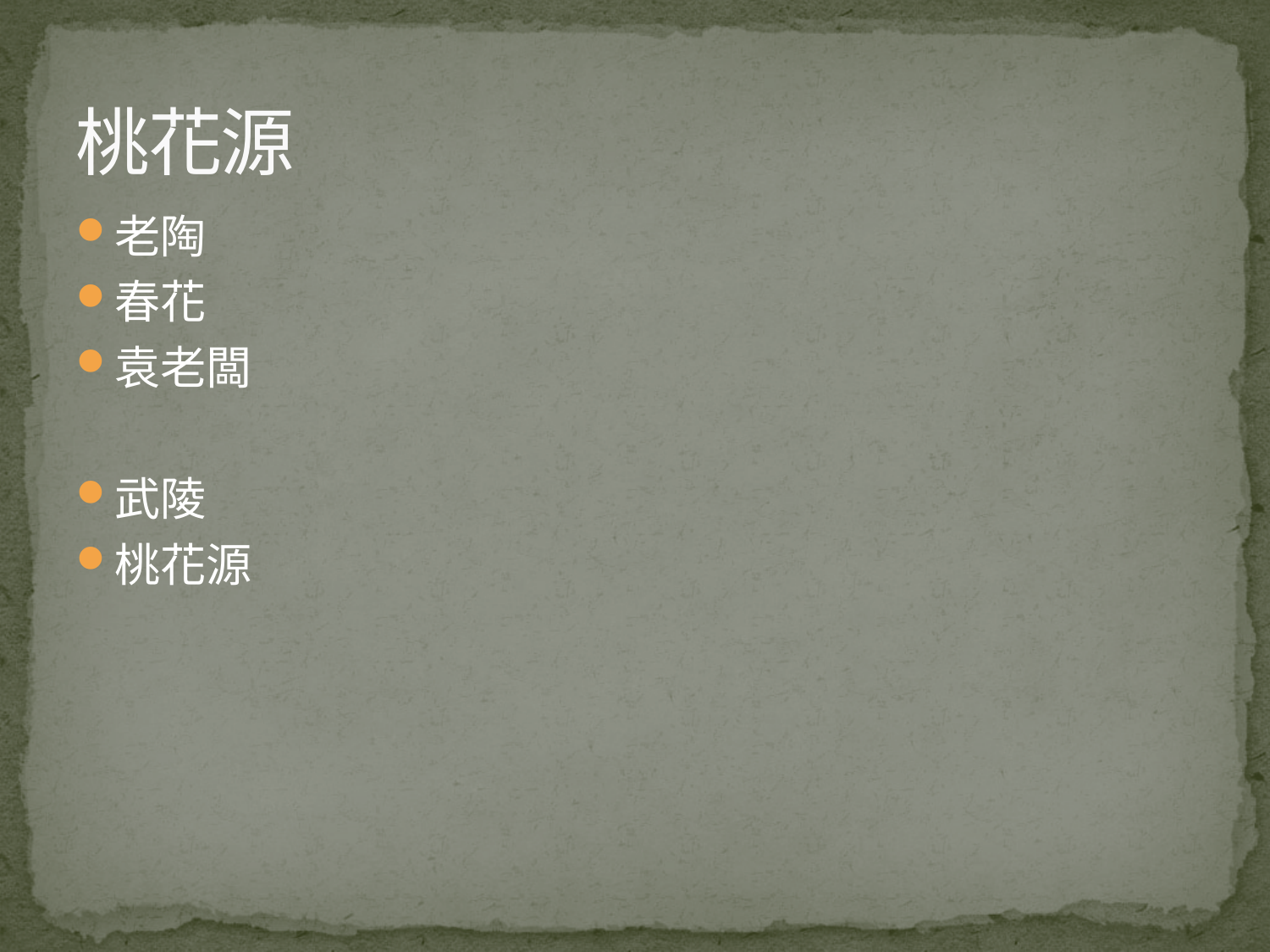

# 桃花源
老陶
春花
袁老闆

武陵
桃花源